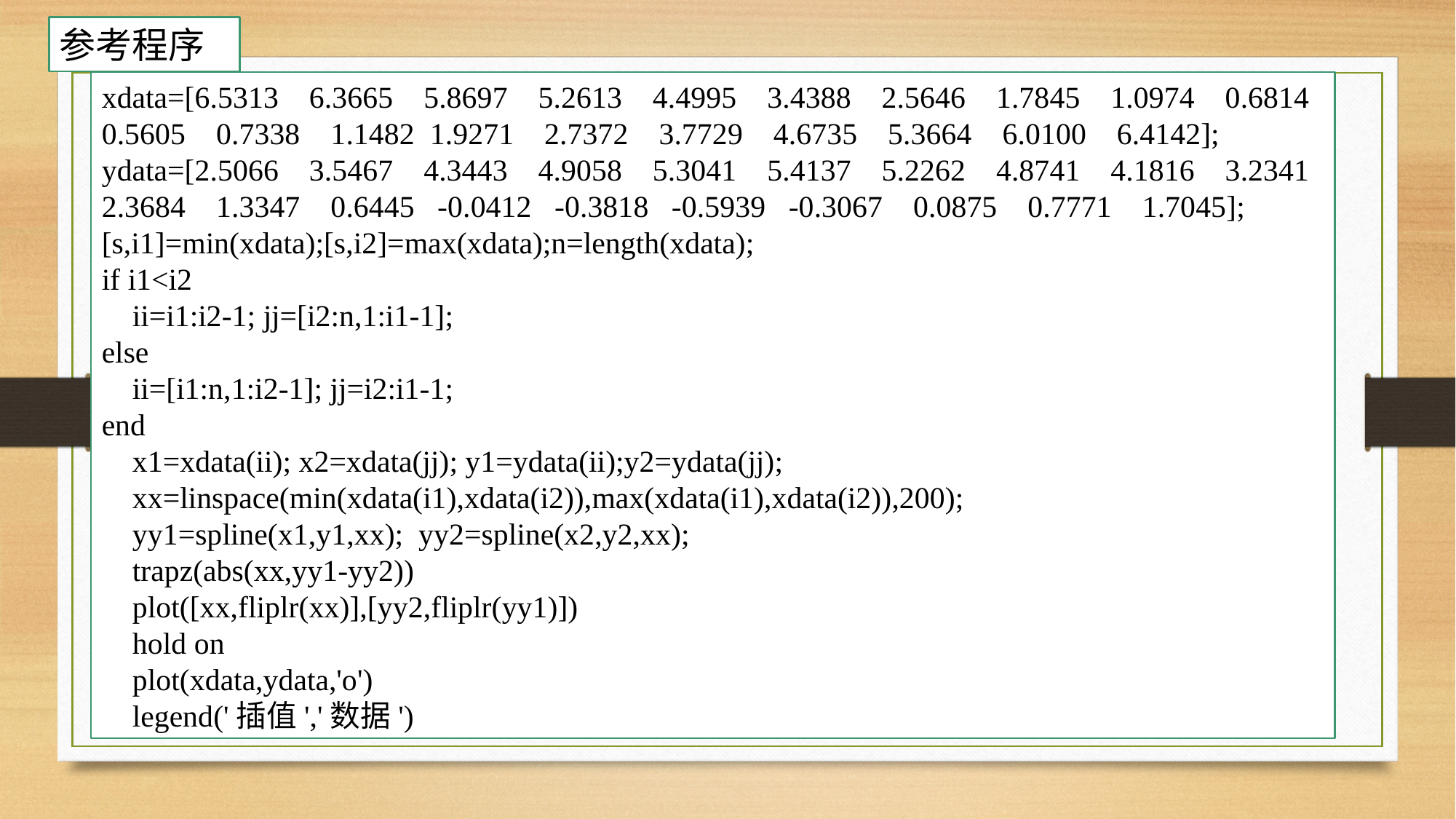

参考程序
xdata=[6.5313    6.3665    5.8697    5.2613    4.4995    3.4388    2.5646    1.7845    1.0974    0.6814  0.5605    0.7338    1.1482  1.9271    2.7372    3.7729    4.6735    5.3664    6.0100    6.4142];
ydata=[2.5066    3.5467    4.3443    4.9058    5.3041    5.4137    5.2262    4.8741    4.1816    3.2341  2.3684    1.3347    0.6445   -0.0412   -0.3818   -0.5939   -0.3067    0.0875    0.7771    1.7045];
[s,i1]=min(xdata);[s,i2]=max(xdata);n=length(xdata);
if i1<i2
    ii=i1:i2-1; jj=[i2:n,1:i1-1];
else
    ii=[i1:n,1:i2-1]; jj=i2:i1-1;
end
    x1=xdata(ii); x2=xdata(jj); y1=ydata(ii);y2=ydata(jj);
    xx=linspace(min(xdata(i1),xdata(i2)),max(xdata(i1),xdata(i2)),200);
    yy1=spline(x1,y1,xx);  yy2=spline(x2,y2,xx);
    trapz(abs(xx,yy1-yy2))
    plot([xx,fliplr(xx)],[yy2,fliplr(yy1)])
    hold on
    plot(xdata,ydata,'o')
    legend('插值','数据')